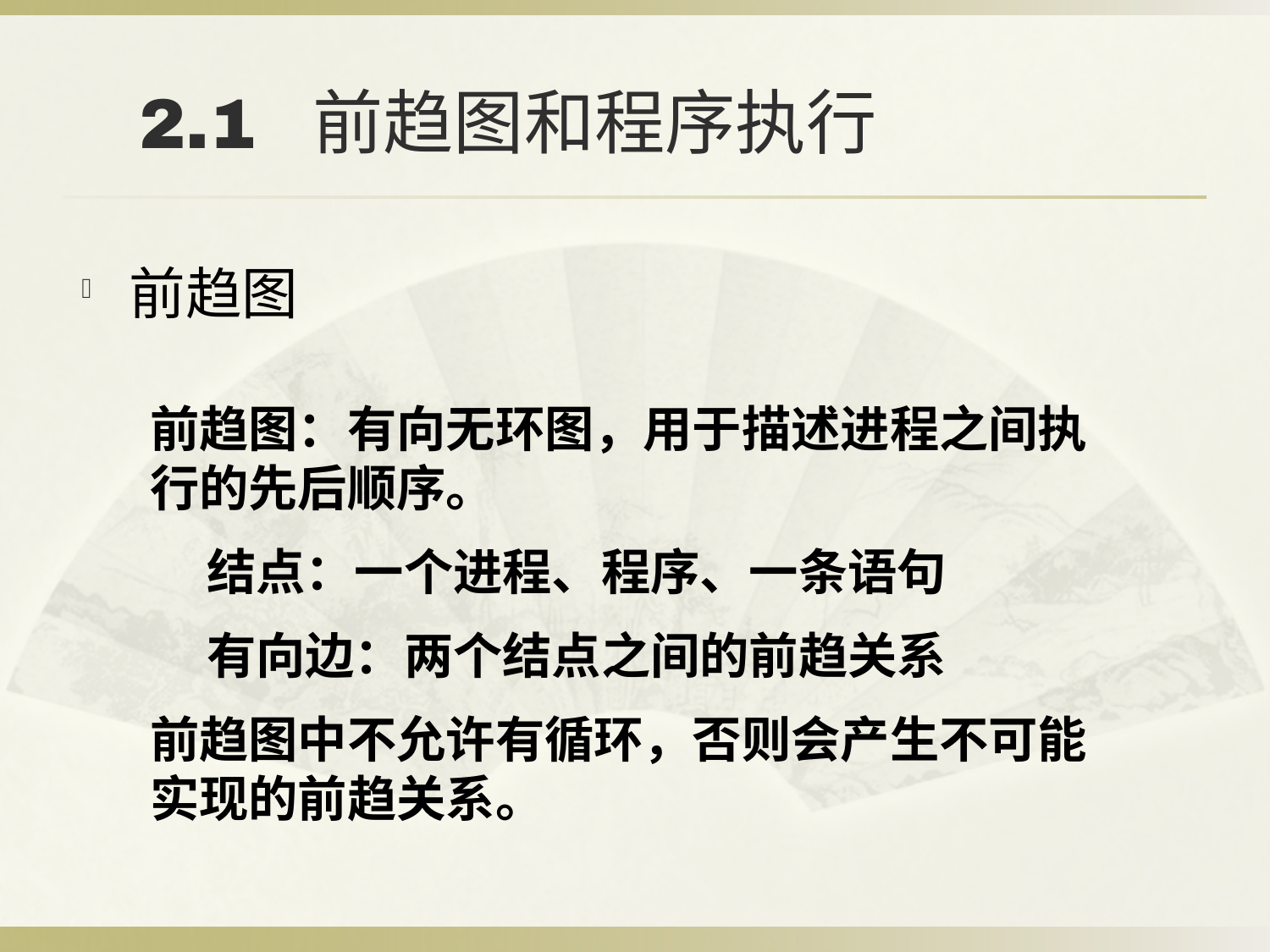

# 2.1  前趋图和程序执行
前趋图
前趋图：有向无环图，用于描述进程之间执行的先后顺序。
    结点：一个进程、程序、一条语句
    有向边：两个结点之间的前趋关系
前趋图中不允许有循环，否则会产生不可能实现的前趋关系。
2